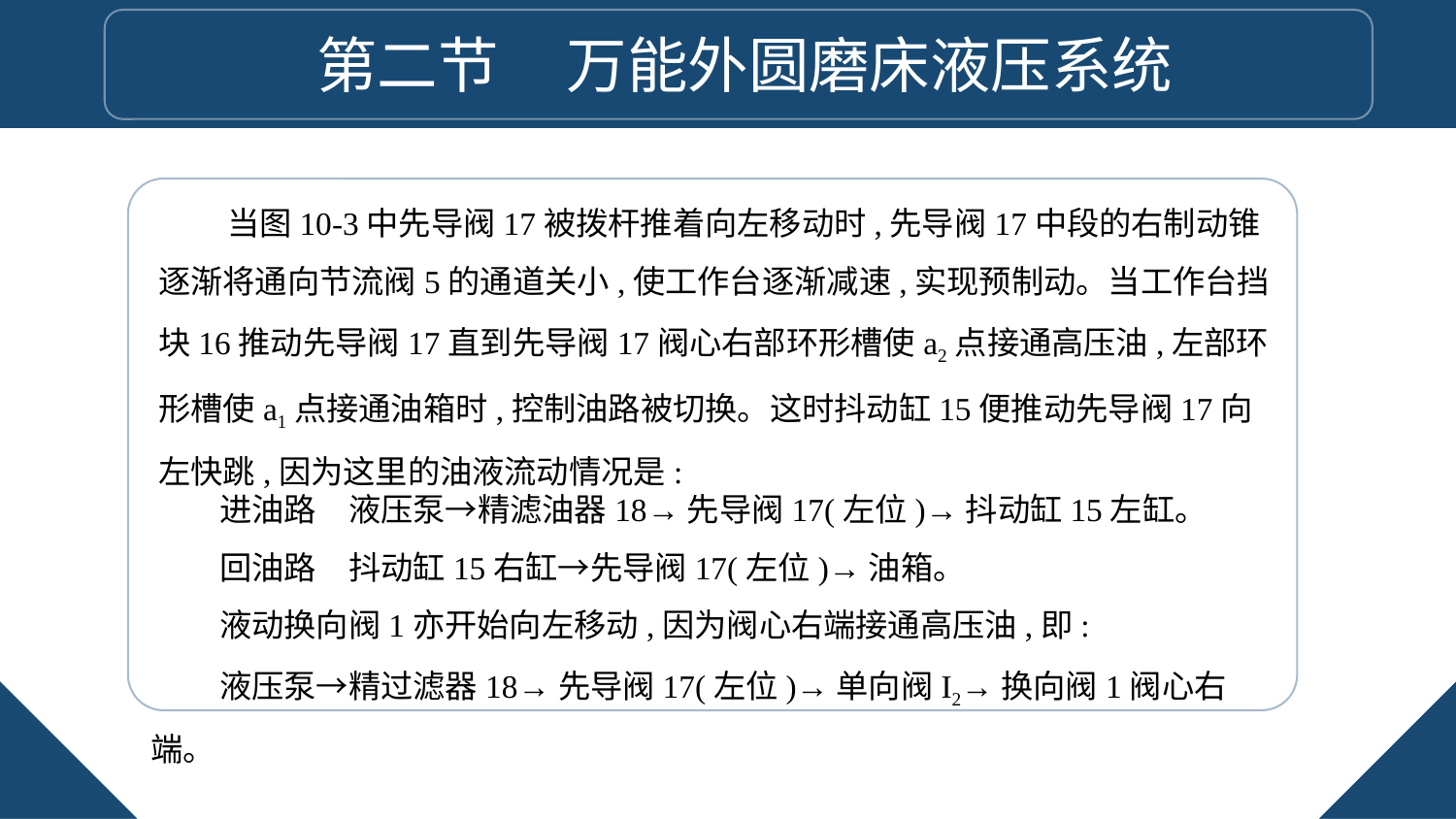

第二节     万能外圆磨床液压系统
当图10-3中先导阀17被拨杆推着向左移动时,先导阀17中段的右制动锥逐渐将通向节流阀5的通道关小,使工作台逐渐减速,实现预制动。当工作台挡块16推动先导阀17直到先导阀17阀心右部环形槽使a2点接通高压油,左部环形槽使a1点接通油箱时,控制油路被切换。这时抖动缸15便推动先导阀17向左快跳,因为这里的油液流动情况是:

进油路　液压泵→精滤油器18→先导阀17(左位)→抖动缸15左缸。
回油路　抖动缸15右缸→先导阀17(左位)→油箱。
液动换向阀1亦开始向左移动,因为阀心右端接通高压油,即:
液压泵→精过滤器18→先导阀17(左位)→单向阀I2→换向阀1阀心右端。